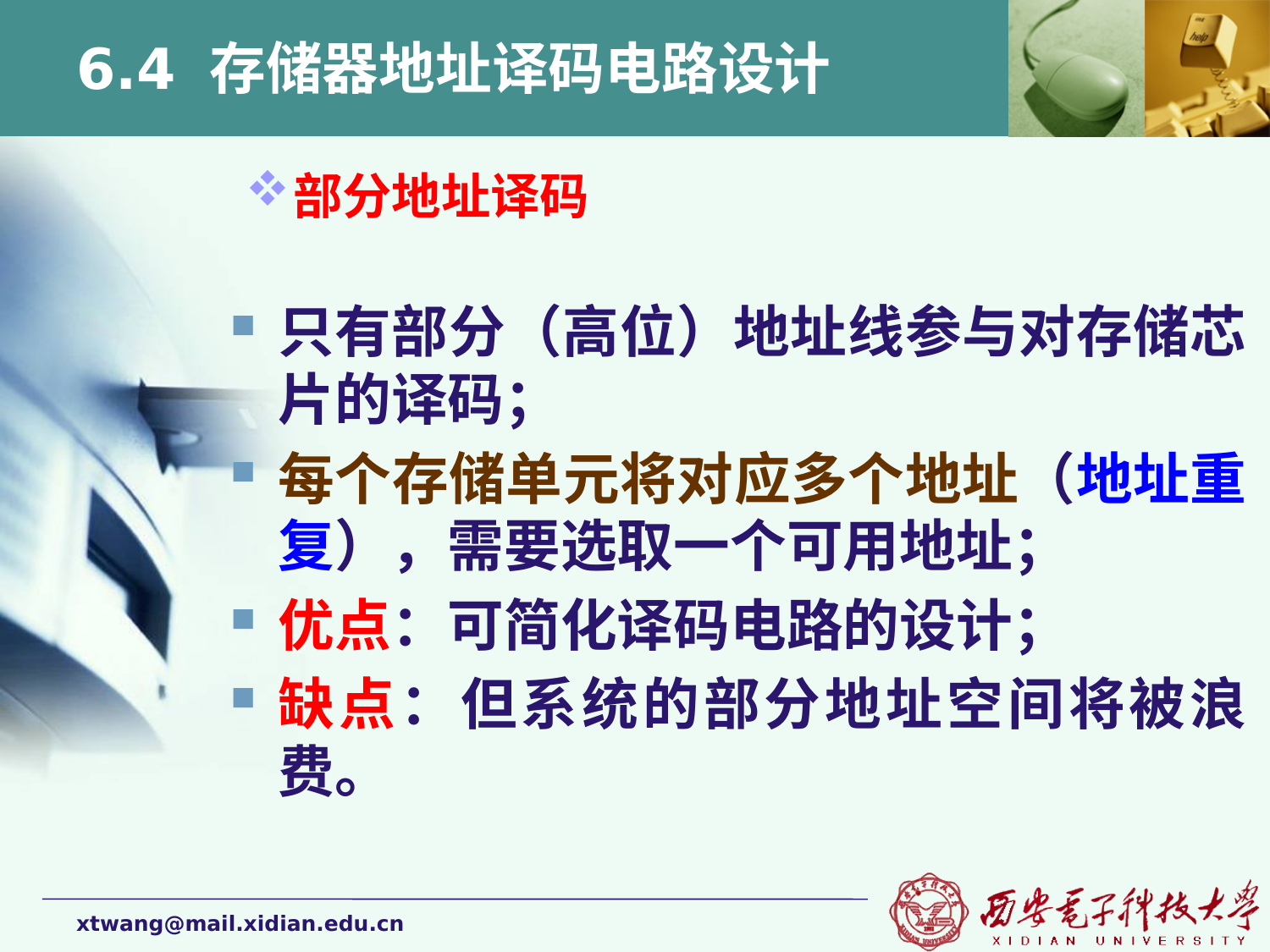

# 6.4 存储器地址译码电路设计
部分地址译码
只有部分（高位）地址线参与对存储芯片的译码；
每个存储单元将对应多个地址（地址重复），需要选取一个可用地址；
优点：可简化译码电路的设计；
缺点：但系统的部分地址空间将被浪费。
xtwang@mail.xidian.edu.cn